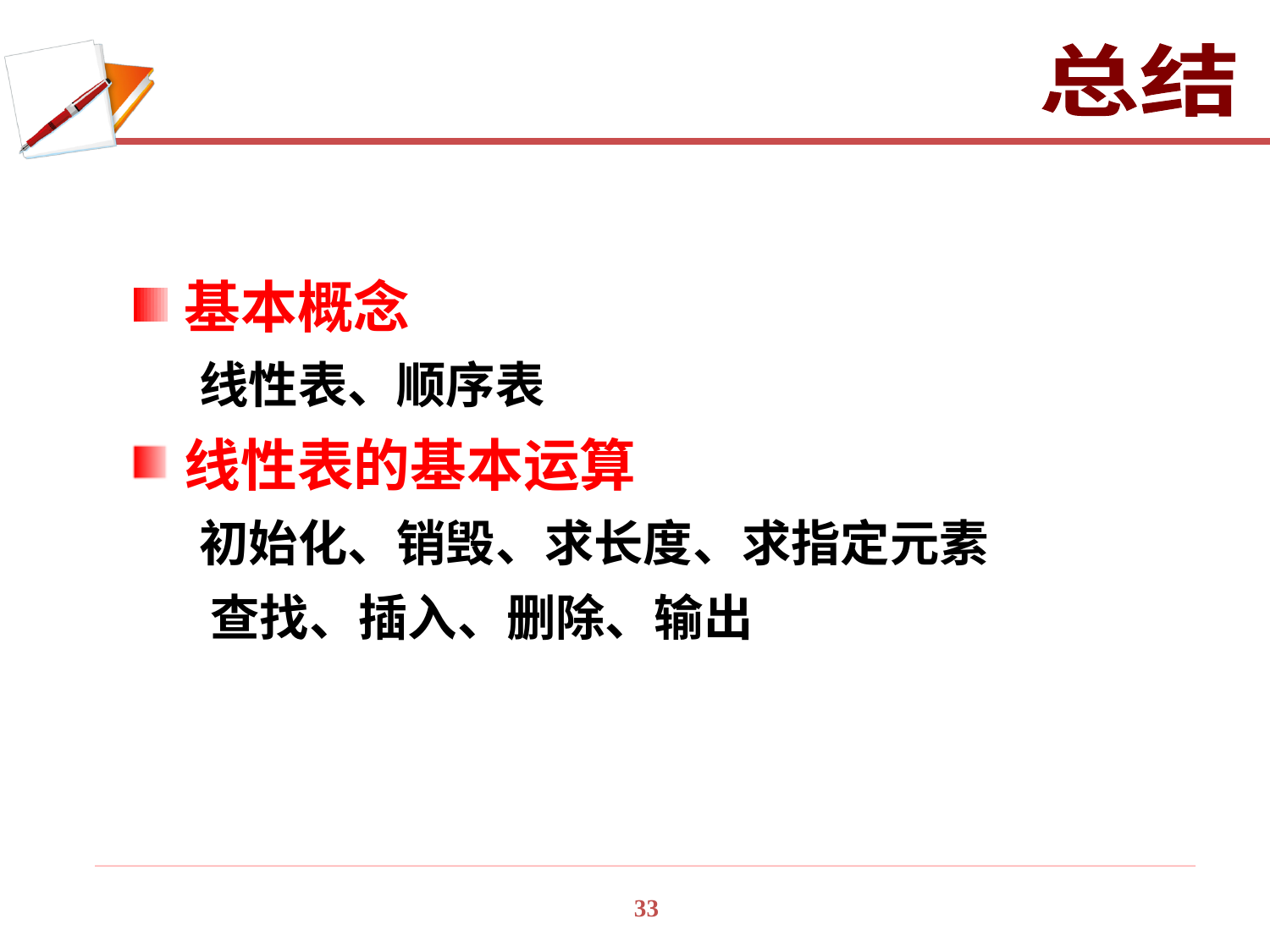

总结
基本概念
     线性表、顺序表
线性表的基本运算
     初始化、销毁、求长度、求指定元素
      查找、插入、删除、输出